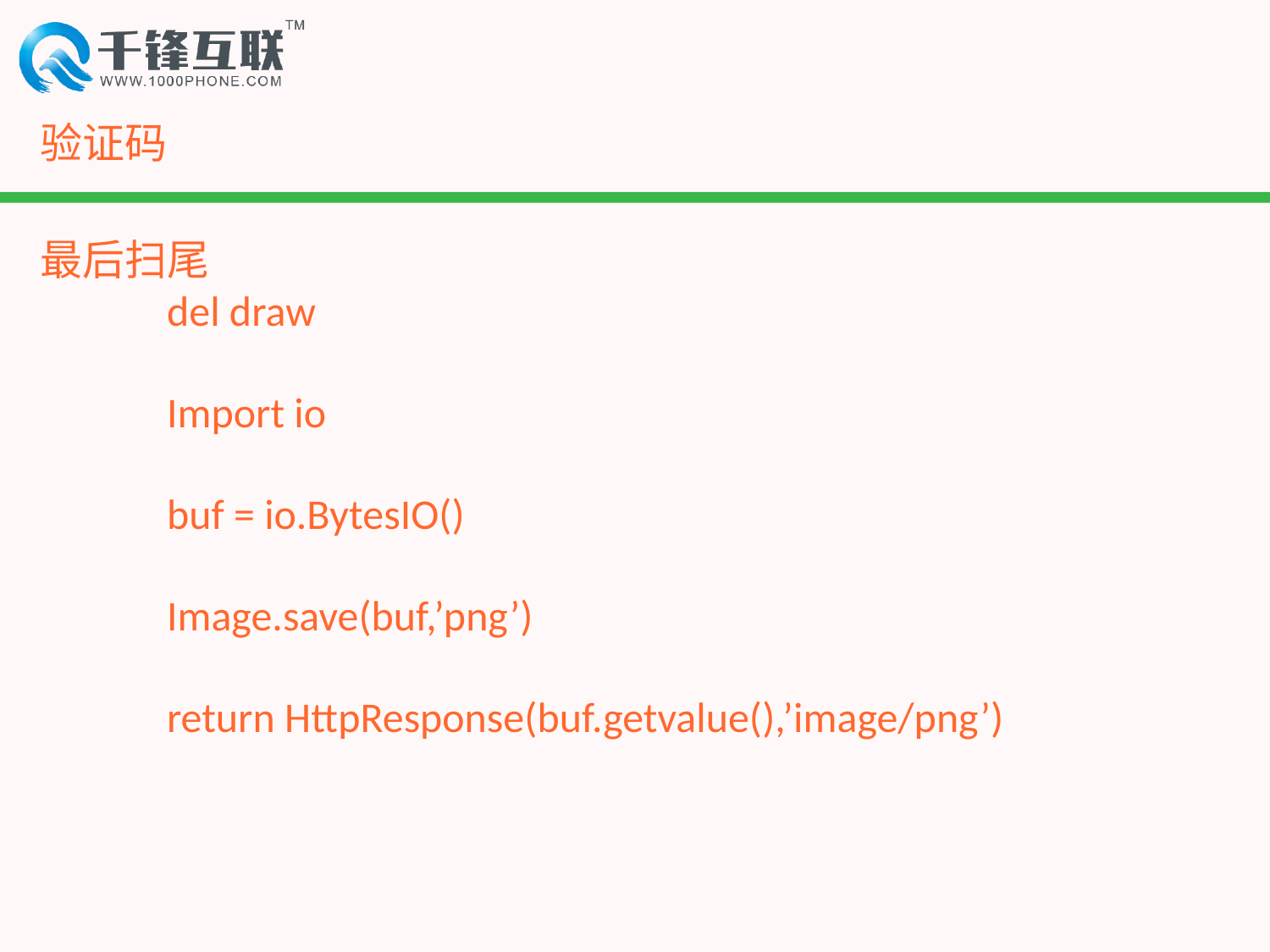

# 验证码
最后扫尾
	del draw

	Import io

	buf = io.BytesIO()

	Image.save(buf,’png’)

	return HttpResponse(buf.getvalue(),’image/png’)